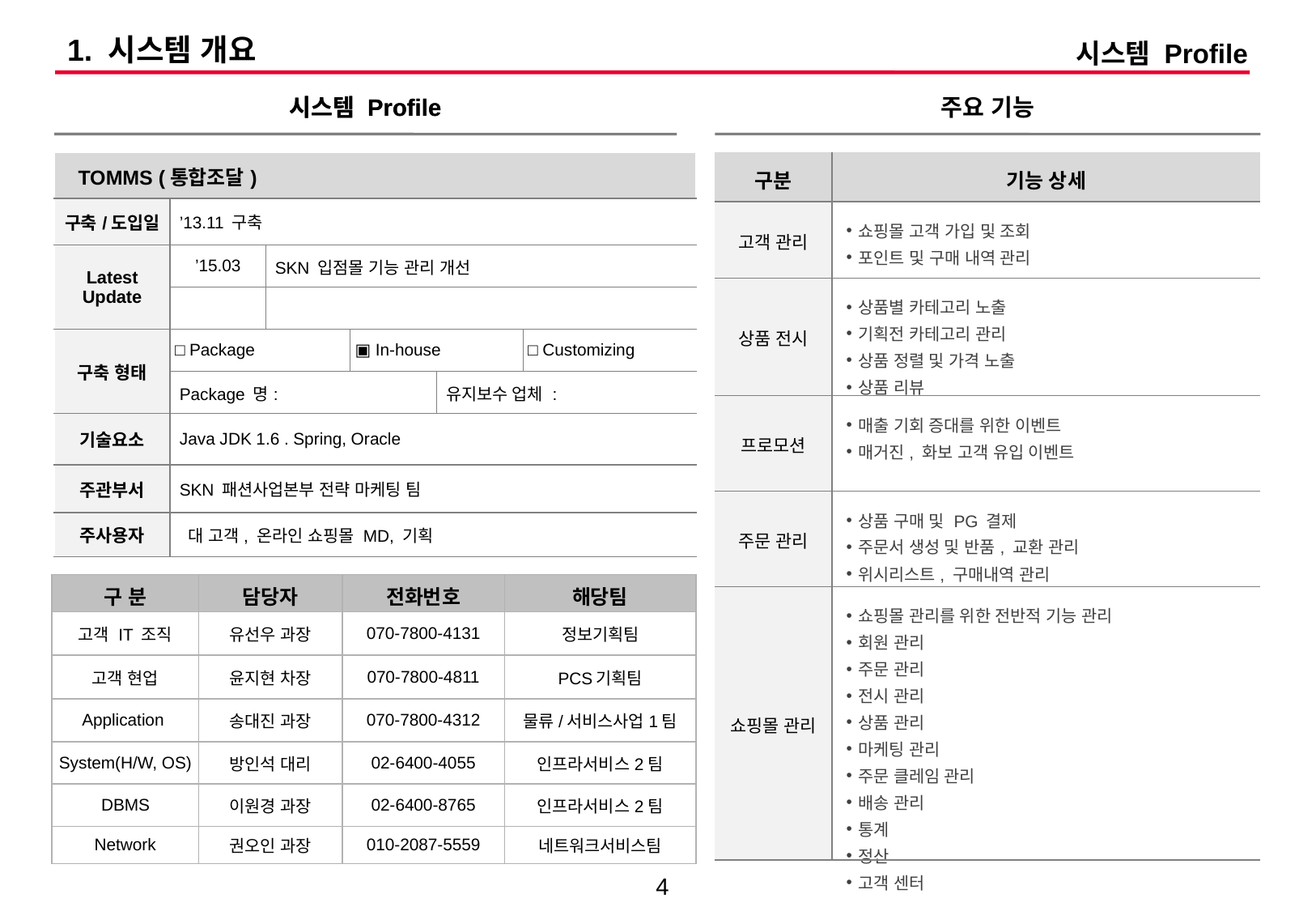

# 1. 시스템 개요
시스템 Profile
시스템 Profile

시스템 Profile

주요 기능

| TOMMS (통합조달) |  |  |  |  |  |
| --- | --- | --- | --- | --- | --- |
| 구축/도입일 | ’13.11 구축 |  |  |  |  |
| Latest Update | ’15.03 | SKN 입점몰 기능 관리 개선 |  |  |  |
|  |  |  |  |  |  |
| 구축 형태 | □ Package |  | ▣ In-house |  | □ Customizing |
|  | Package 명: |  |  | 유지보수 업체 : |  |
| 기술요소 | Java JDK 1.6 . Spring, Oracle |  |  |  |  |
| 주관부서 | SKN 패션사업본부 전략 마케팅 팀 |  |  |  |  |
| 주사용자 | 대 고객, 온라인 쇼핑몰 MD, 기획 |  |  |  |  |
| 구분 | 기능 상세 |
| --- | --- |
| 고객 관리 | 쇼핑몰 고객 가입 및 조회 포인트 및 구매 내역 관리 |
| 상품 전시 | 상품별 카테고리 노출 기획전 카테고리 관리 상품 정렬 및 가격 노출 상품 리뷰 |
| 프로모션 | 매출 기회 증대를 위한 이벤트 매거진, 화보 고객 유입 이벤트 |
| 주문 관리 | 상품 구매 및 PG 결제 주문서 생성 및 반품, 교환 관리 위시리스트, 구매내역 관리 |
| 쇼핑몰 관리 | 쇼핑몰 관리를 위한 전반적 기능 관리 회원 관리 주문 관리 전시 관리 상품 관리 마케팅 관리 주문 클레임 관리 배송 관리 통계 정산 고객 센터 |
| 구 분 | 담당자 | 전화번호 | 해당팀 |
| --- | --- | --- | --- |
| 고객 IT 조직 | 유선우 과장 | 070-7800-4131 | 정보기획팀 |
| 고객 현업 | 윤지현 차장 | 070-7800-4811 | PCS기획팀 |
| Application | 송대진 과장 | 070-7800-4312 | 물류/서비스사업1팀 |
| System(H/W, OS) | 방인석 대리 | 02-6400-4055 | 인프라서비스2팀 |
| DBMS | 이원경 과장 | 02-6400-8765 | 인프라서비스2팀 |
| Network | 권오인 과장 | 010-2087-5559 | 네트워크서비스팀 |